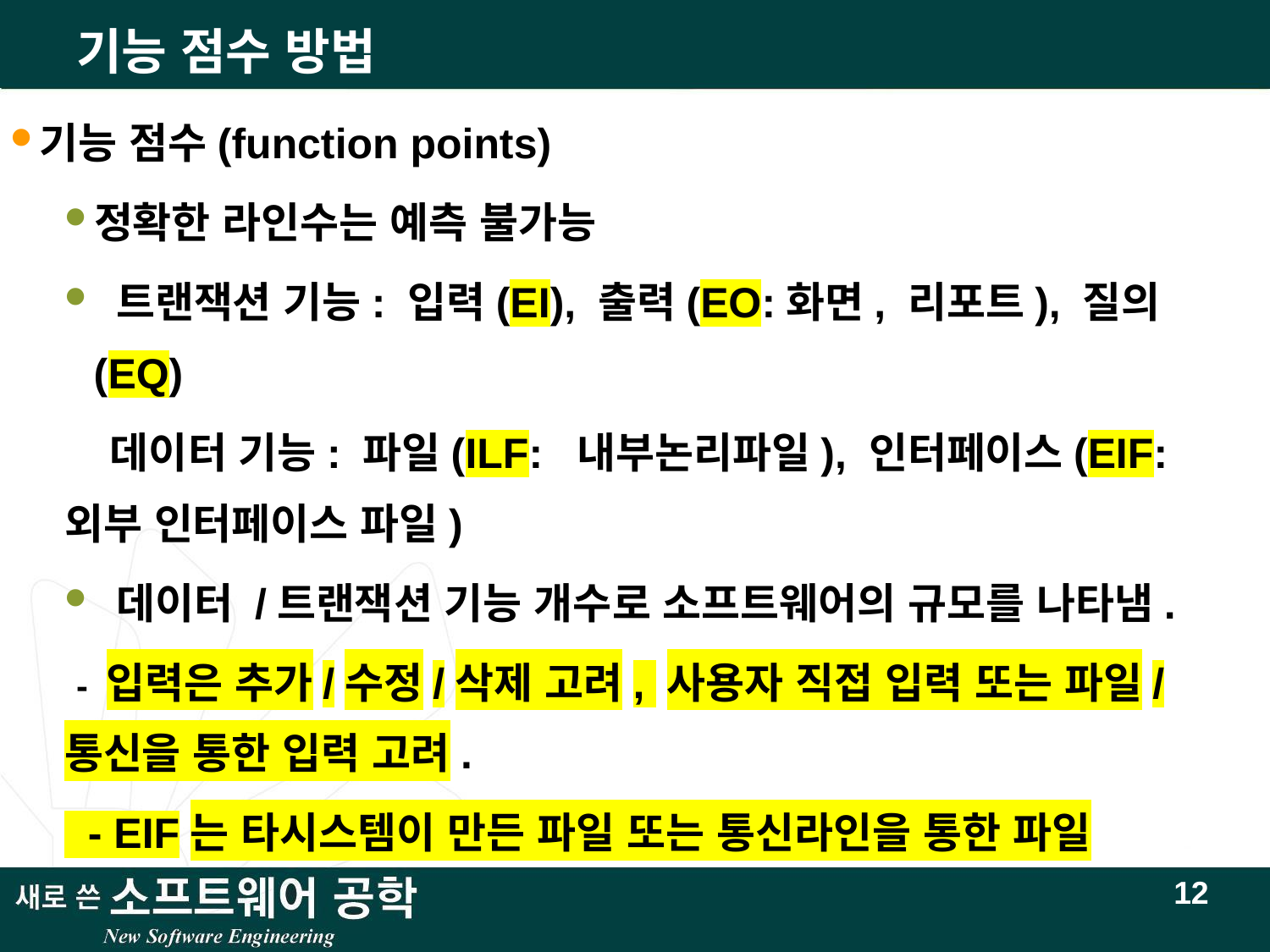

# 기능 점수 방법
기능 점수(function points)
정확한 라인수는 예측 불가능
 트랜잭션 기능: 입력(EI), 출력(EO:화면, 리포트), 질의(EQ)
   데이터 기능: 파일(ILF:  내부논리파일), 인터페이스(EIF: 외부 인터페이스 파일)
 데이터 /트랜잭션 기능 개수로 소프트웨어의 규모를 나타냄.
 - 입력은 추가/수정/삭제 고려, 사용자 직접 입력 또는 파일/통신을 통한 입력 고려.
  - EIF는 타시스템이 만든 파일 또는 통신라인을 통한 파일

12